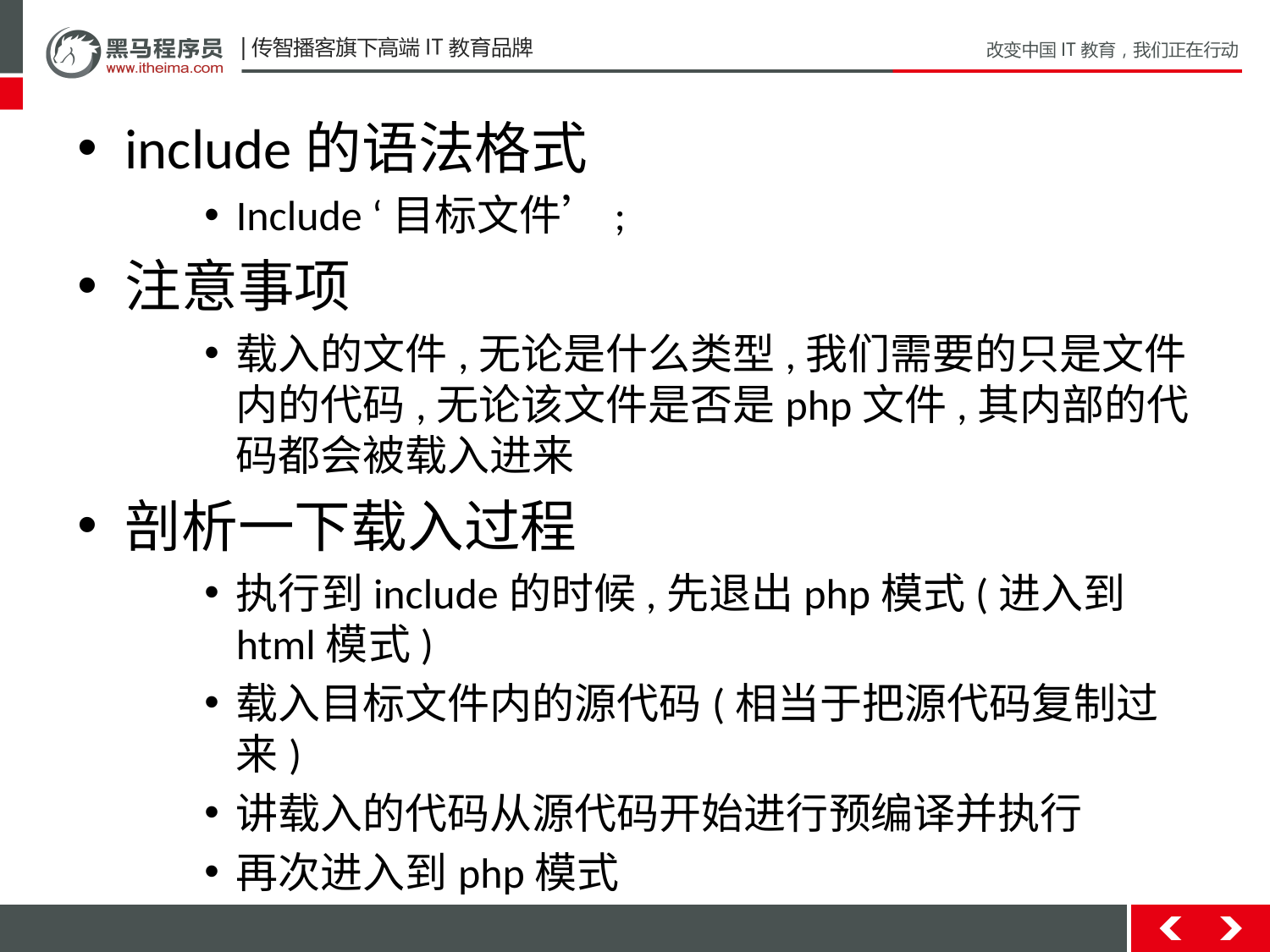

include的语法格式
Include ‘目标文件’;
注意事项
载入的文件,无论是什么类型,我们需要的只是文件内的代码,无论该文件是否是php文件,其内部的代码都会被载入进来
剖析一下载入过程
执行到include的时候,先退出php模式(进入到html模式)
载入目标文件内的源代码(相当于把源代码复制过来)
讲载入的代码从源代码开始进行预编译并执行
再次进入到php模式